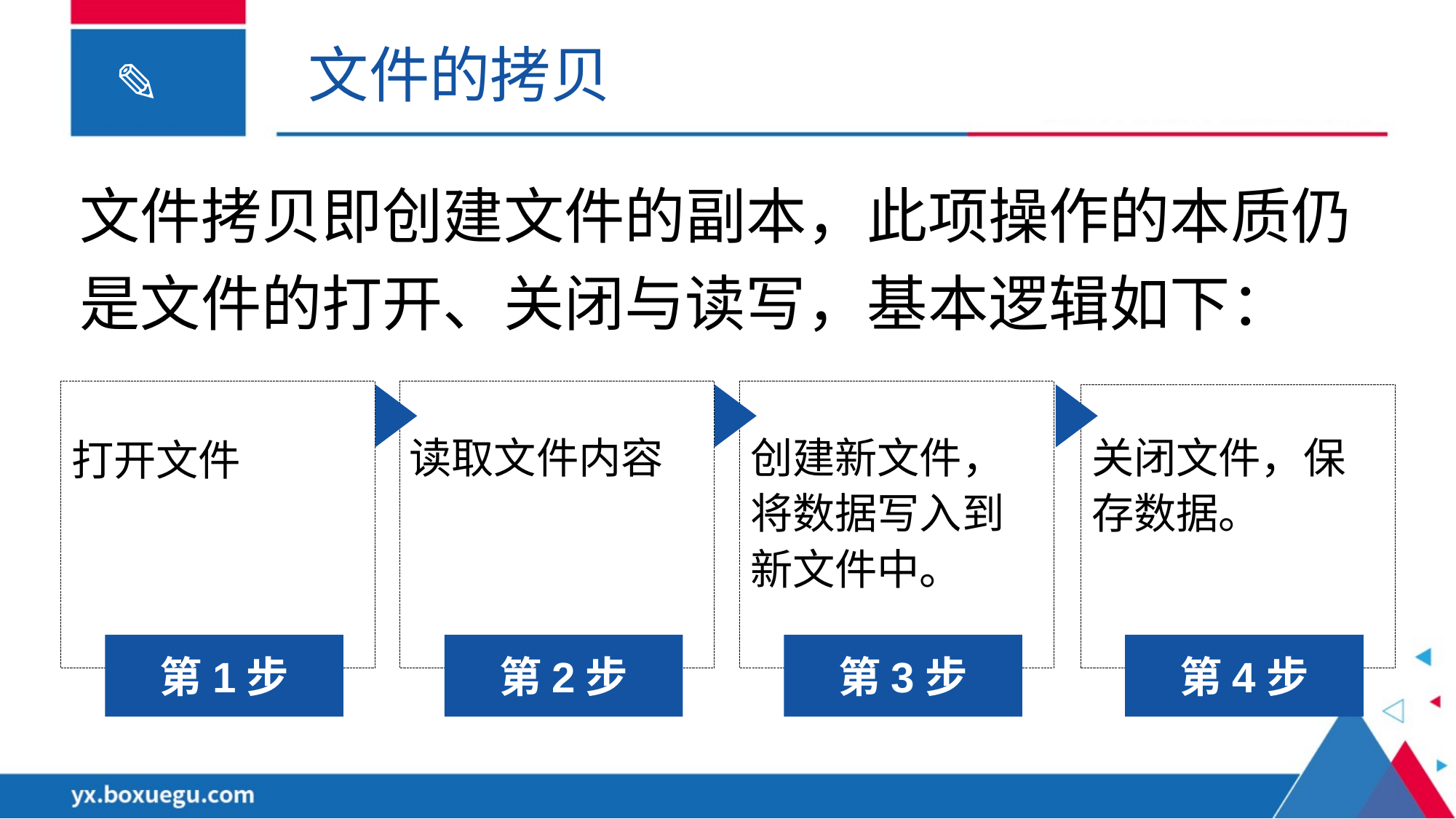

文件的拷贝
文件拷贝即创建文件的副本，此项操作的本质仍是文件的打开、关闭与读写，基本逻辑如下：

打开文件
读取文件内容
创建新文件，将数据写入到新文件中。
关闭文件，保存数据。
第1步
第2步
第3步
第4步